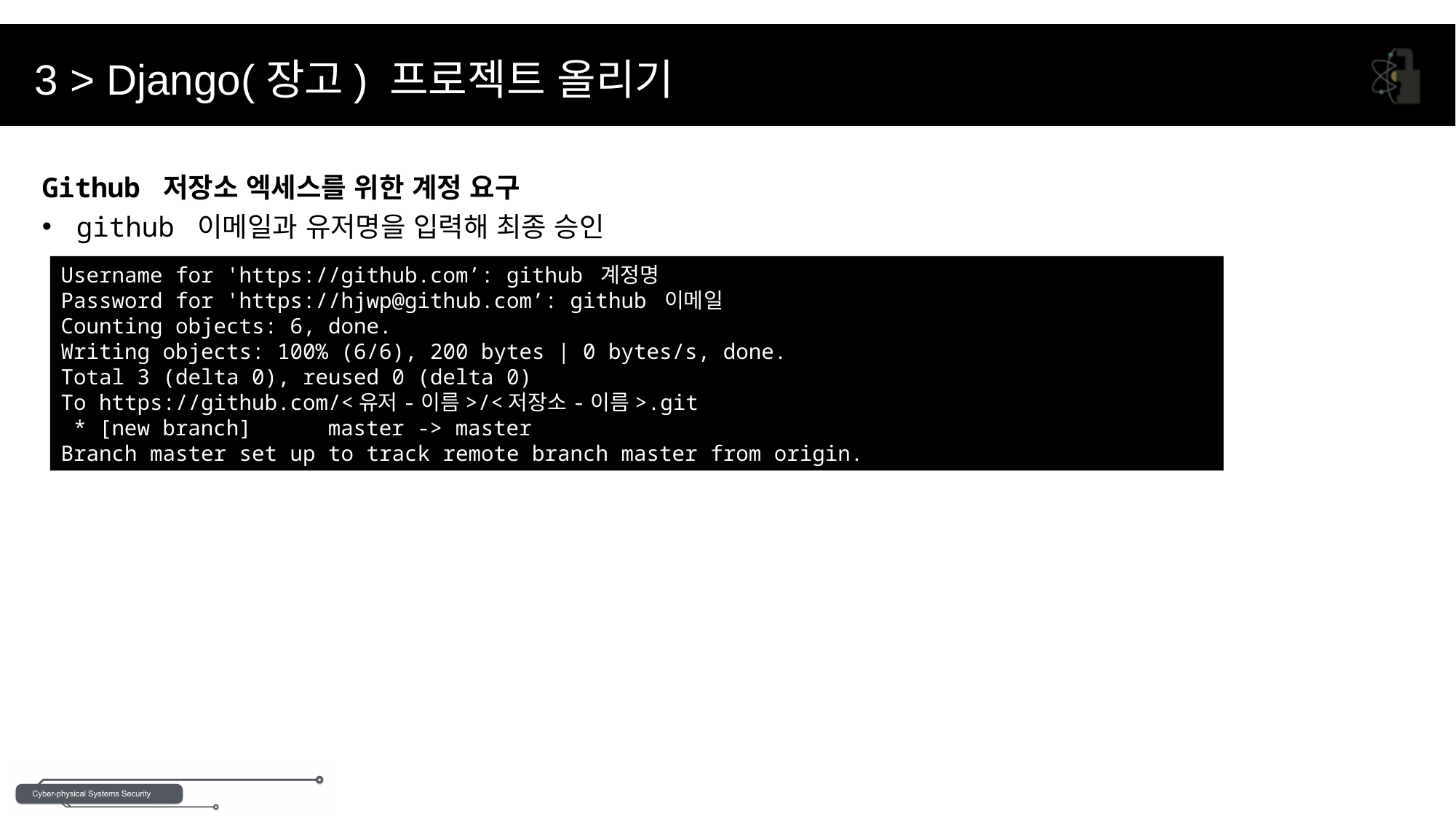

3 > Django(장고) 프로젝트 올리기
Github 저장소 엑세스를 위한 계정 요구
github 이메일과 유저명을 입력해 최종 승인
Username for 'https://github.com’: github 계정명
Password for 'https://hjwp@github.com’: github 이메일
Counting objects: 6, done.
Writing objects: 100% (6/6), 200 bytes | 0 bytes/s, done.
Total 3 (delta 0), reused 0 (delta 0)
To https://github.com/<유저-이름>/<저장소-이름>.git
 * [new branch]      master -> master
Branch master set up to track remote branch master from origin.